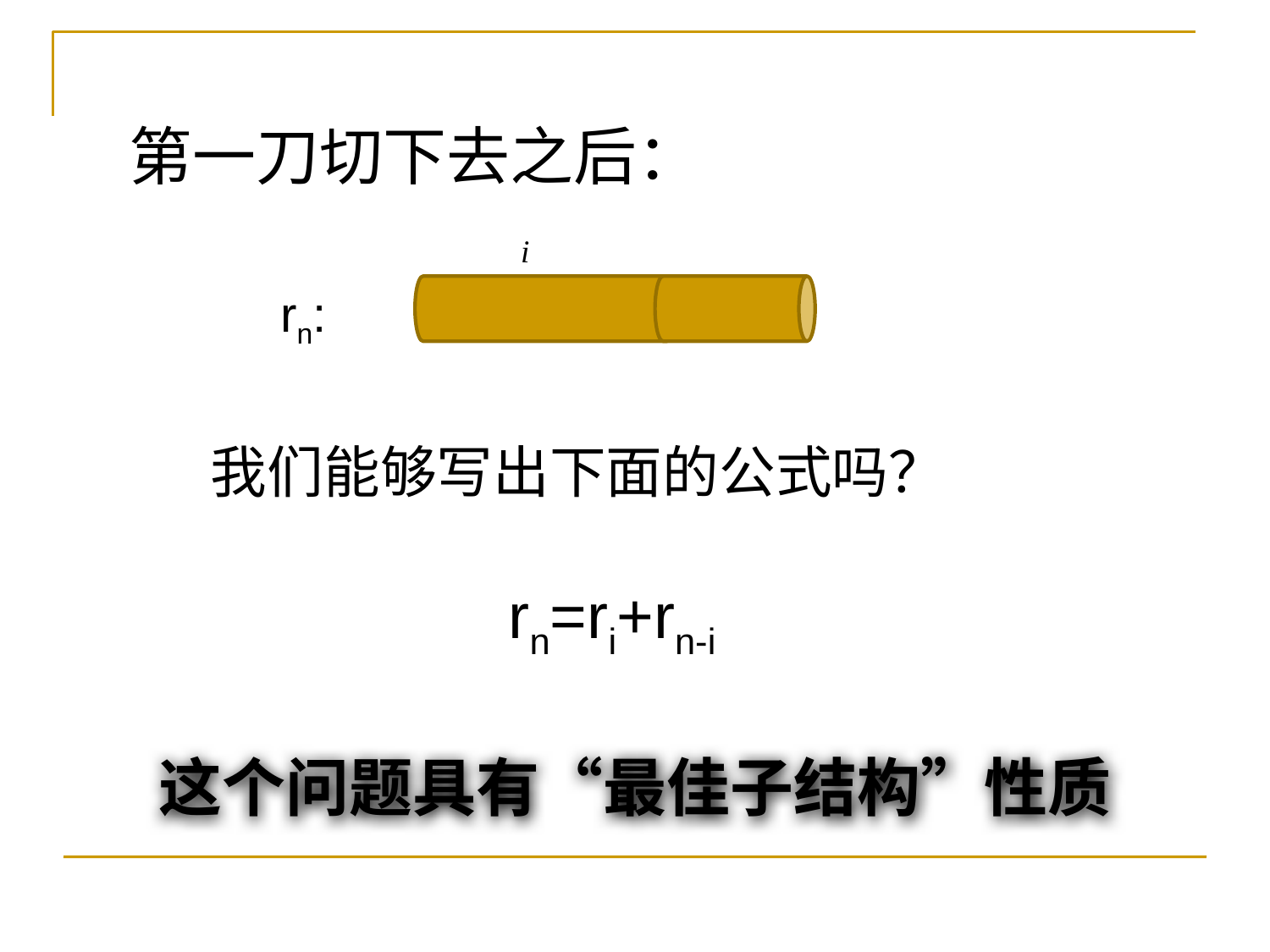

第一刀切下去之后：

i

rn:
我们能够写出下面的公式吗？
rn=ri+rn-i
这个问题具有“最佳子结构”性质